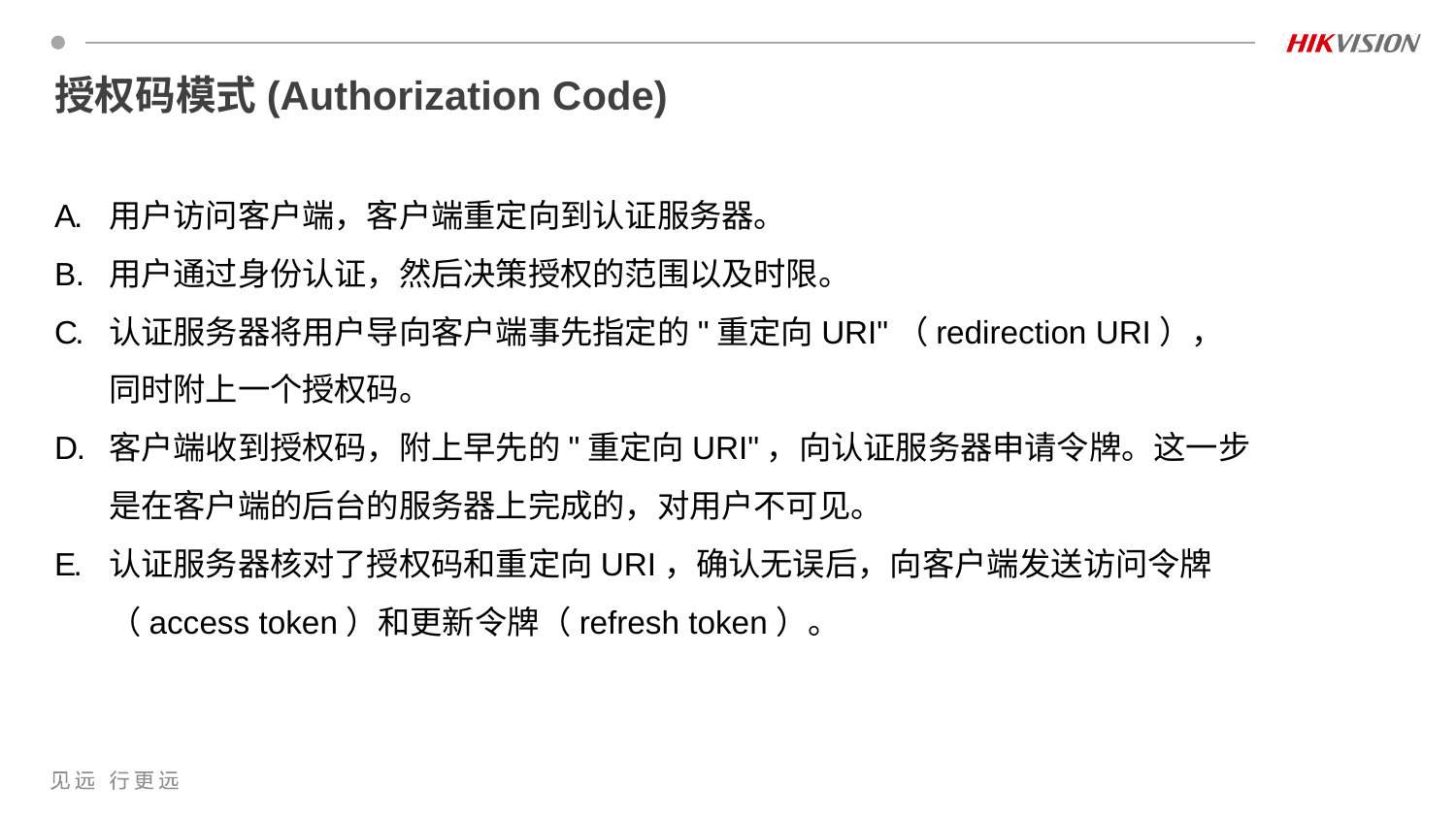

# 授权码模式(Authorization Code)
用户访问客户端，客户端重定向到认证服务器。
用户通过身份认证，然后决策授权的范围以及时限。
认证服务器将用户导向客户端事先指定的"重定向URI"（redirection URI），同时附上一个授权码。
客户端收到授权码，附上早先的"重定向URI"，向认证服务器申请令牌。这一步是在客户端的后台的服务器上完成的，对用户不可见。
认证服务器核对了授权码和重定向URI，确认无误后，向客户端发送访问令牌（access token）和更新令牌（refresh token）。